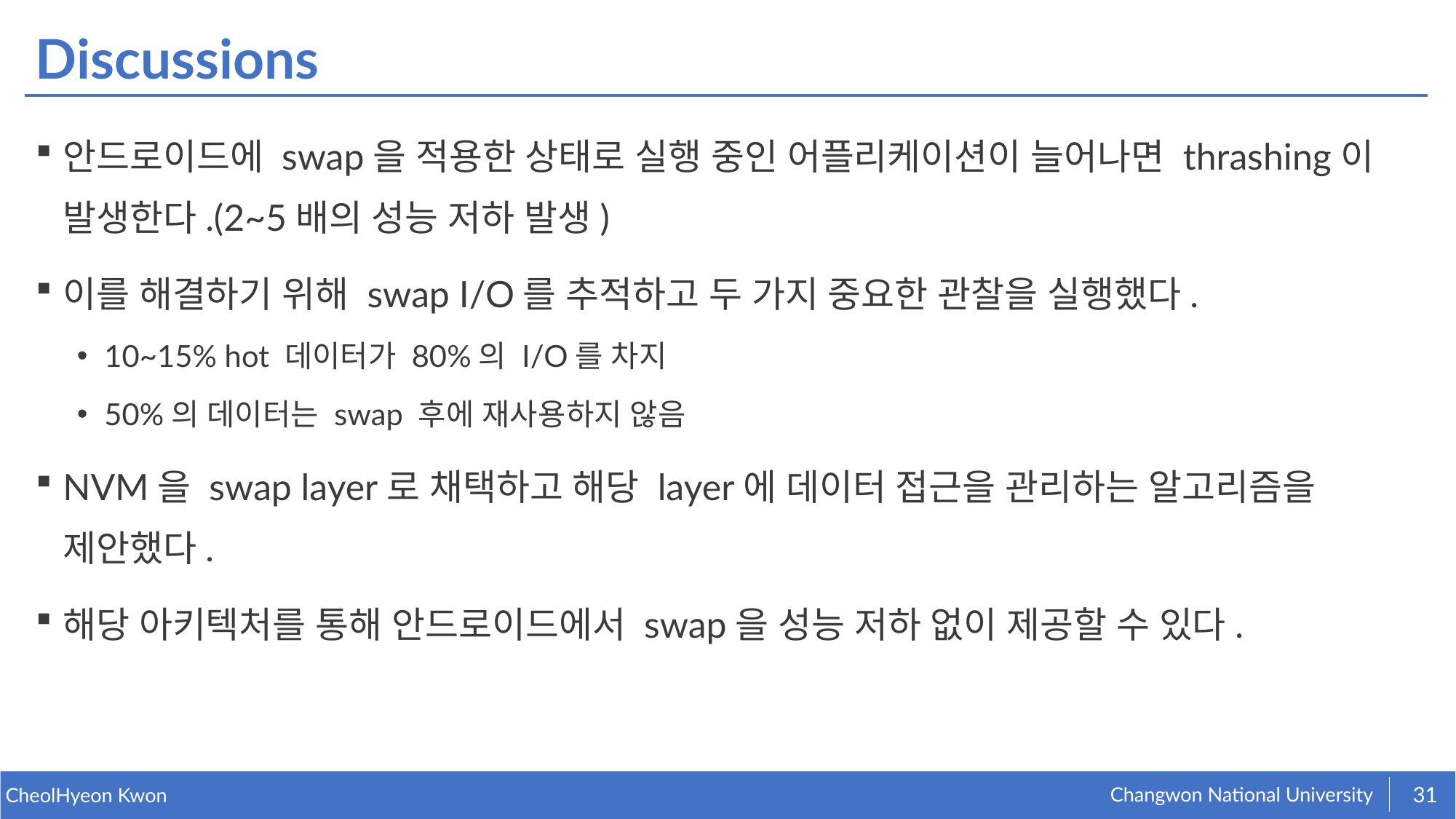

# Discussions
안드로이드에 swap을 적용한 상태로 실행 중인 어플리케이션이 늘어나면 thrashing이 발생한다.(2~5배의 성능 저하 발생)
이를 해결하기 위해 swap I/O를 추적하고 두 가지 중요한 관찰을 실행했다.
10~15% hot 데이터가 80%의 I/O를 차지
50%의 데이터는 swap 후에 재사용하지 않음
NVM을 swap layer로 채택하고 해당 layer에 데이터 접근을 관리하는 알고리즘을 제안했다.
해당 아키텍처를 통해 안드로이드에서 swap을 성능 저하 없이 제공할 수 있다.

31